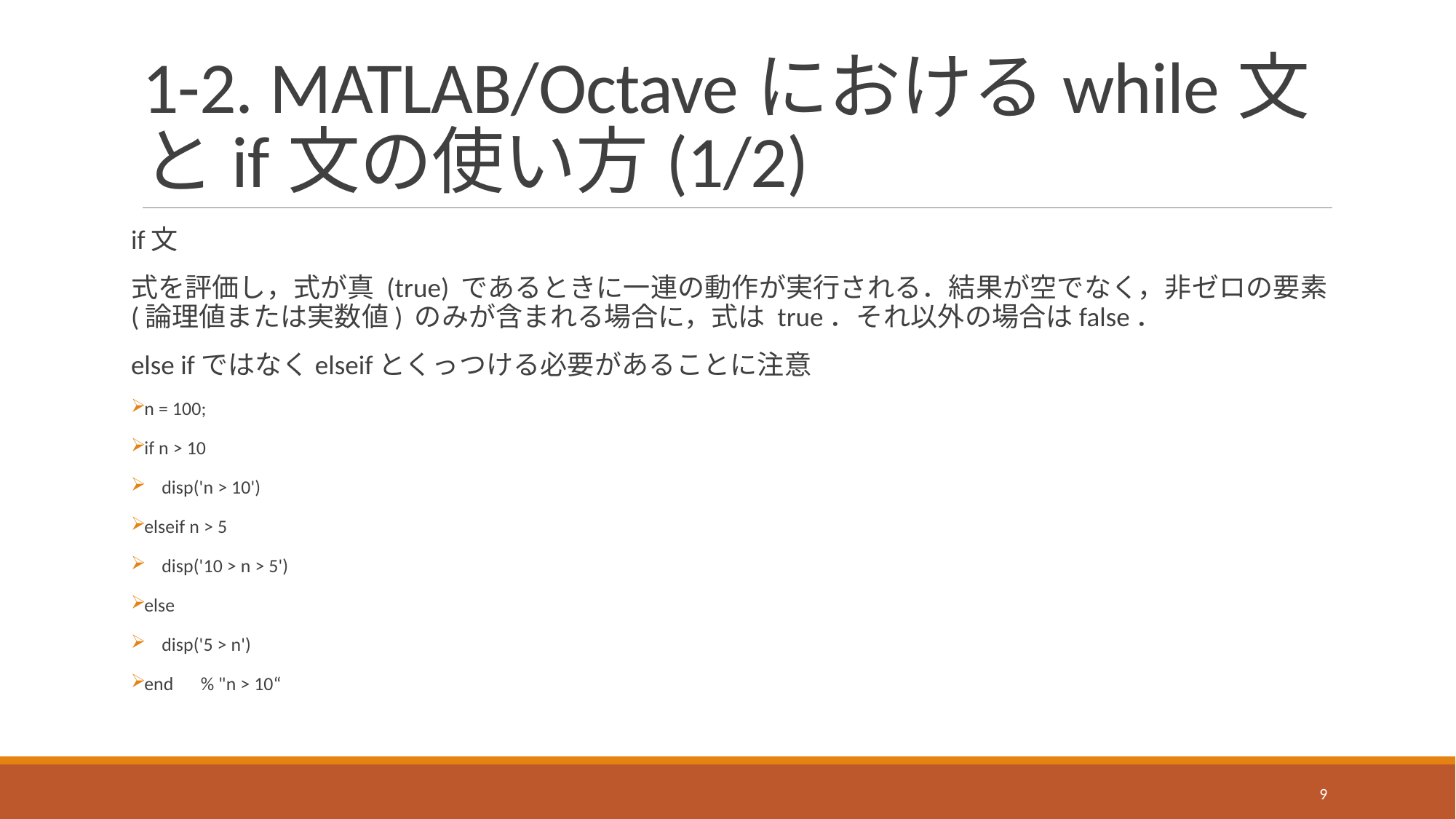

# 1-2. MATLAB/Octaveにおけるwhile文とif文の使い方(1/2)
if文
式を評価し，式が真 (true) であるときに一連の動作が実行される．結果が空でなく，非ゼロの要素 (論理値または実数値) のみが含まれる場合に，式は true．それ以外の場合はfalse．
else ifではなくelseifとくっつける必要があることに注意
n = 100;
if n > 10
    disp('n > 10')
elseif n > 5
    disp('10 > n > 5')
else
    disp('5 > n')
end　% "n > 10“

9